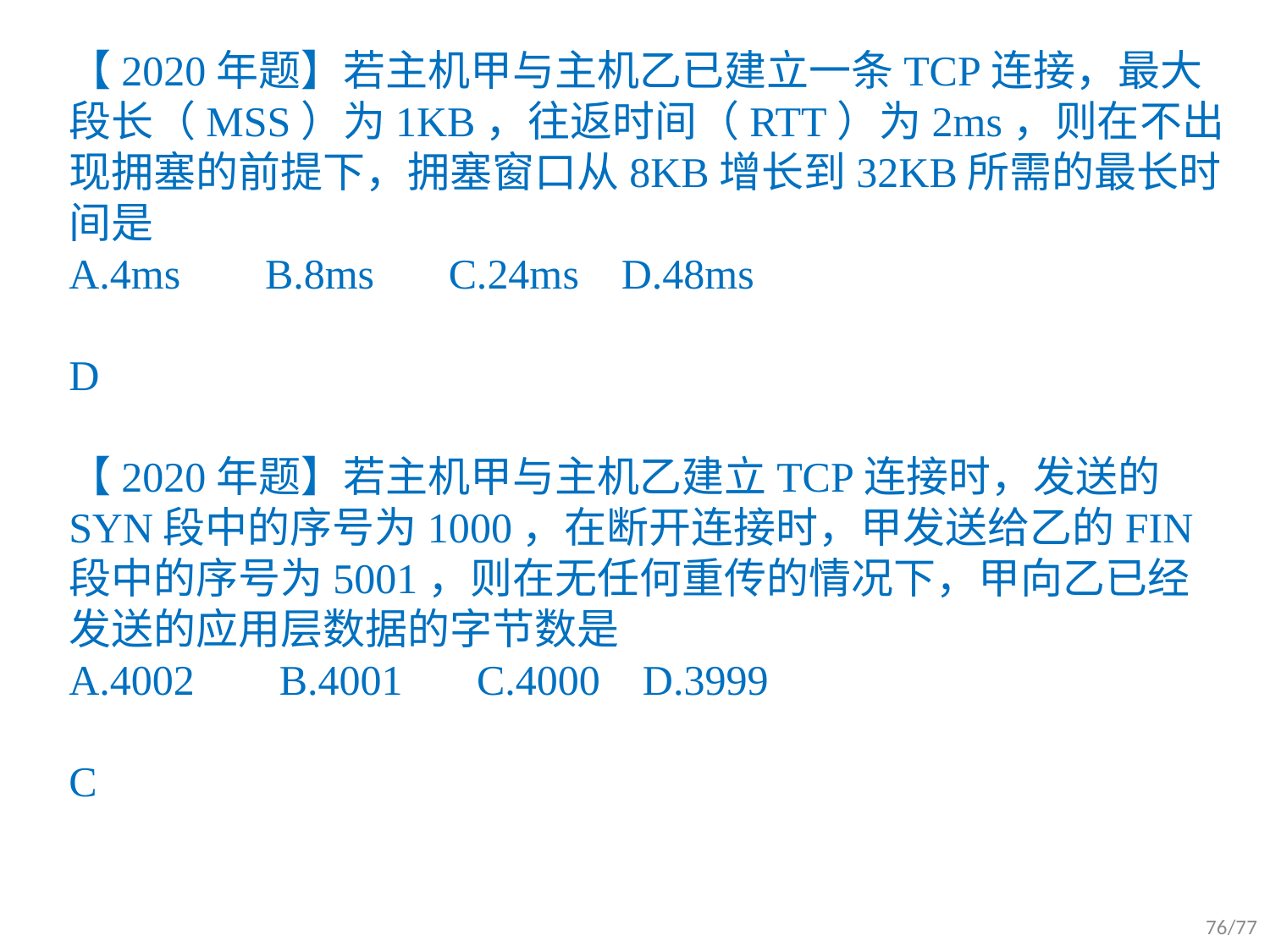

【2020年题】若主机甲与主机乙已建立一条TCP连接，最大段长（MSS）为1KB，往返时间（RTT）为2ms，则在不出现拥塞的前提下，拥塞窗口从8KB增长到32KB所需的最长时间是
A.4ms        B.8ms       C.24ms    D.48ms

D

【2020年题】若主机甲与主机乙建立TCP连接时，发送的SYN段中的序号为1000，在断开连接时，甲发送给乙的FIN段中的序号为5001，则在无任何重传的情况下，甲向乙已经发送的应用层数据的字节数是
A.4002        B.4001       C.4000    D.3999

C
76/77